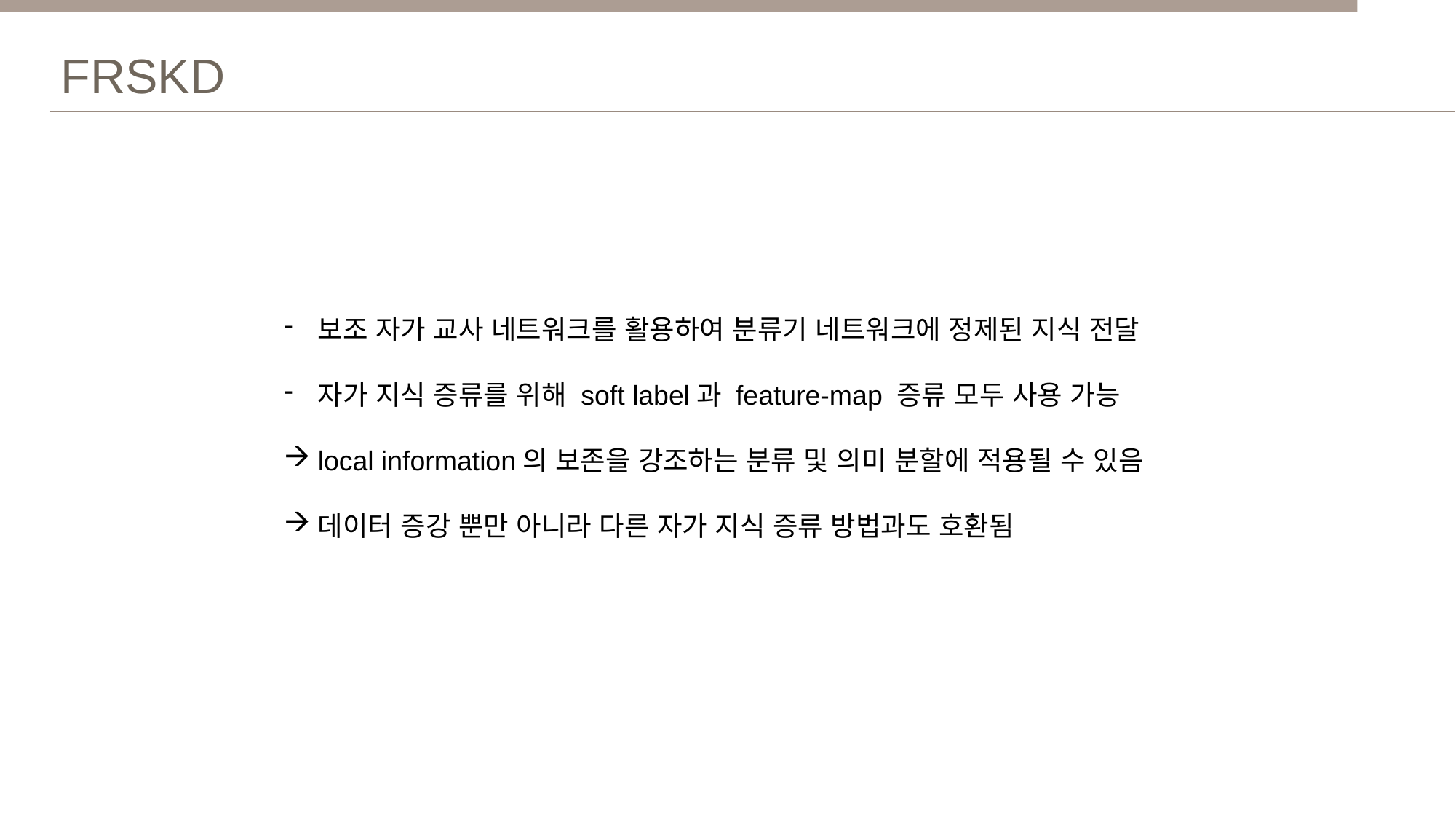

FRSKD
보조 자가 교사 네트워크를 활용하여 분류기 네트워크에 정제된 지식 전달

자가 지식 증류를 위해 soft label과 feature-map 증류 모두 사용 가능

local information의 보존을 강조하는 분류 및 의미 분할에 적용될 수 있음

데이터 증강 뿐만 아니라 다른 자가 지식 증류 방법과도 호환됨